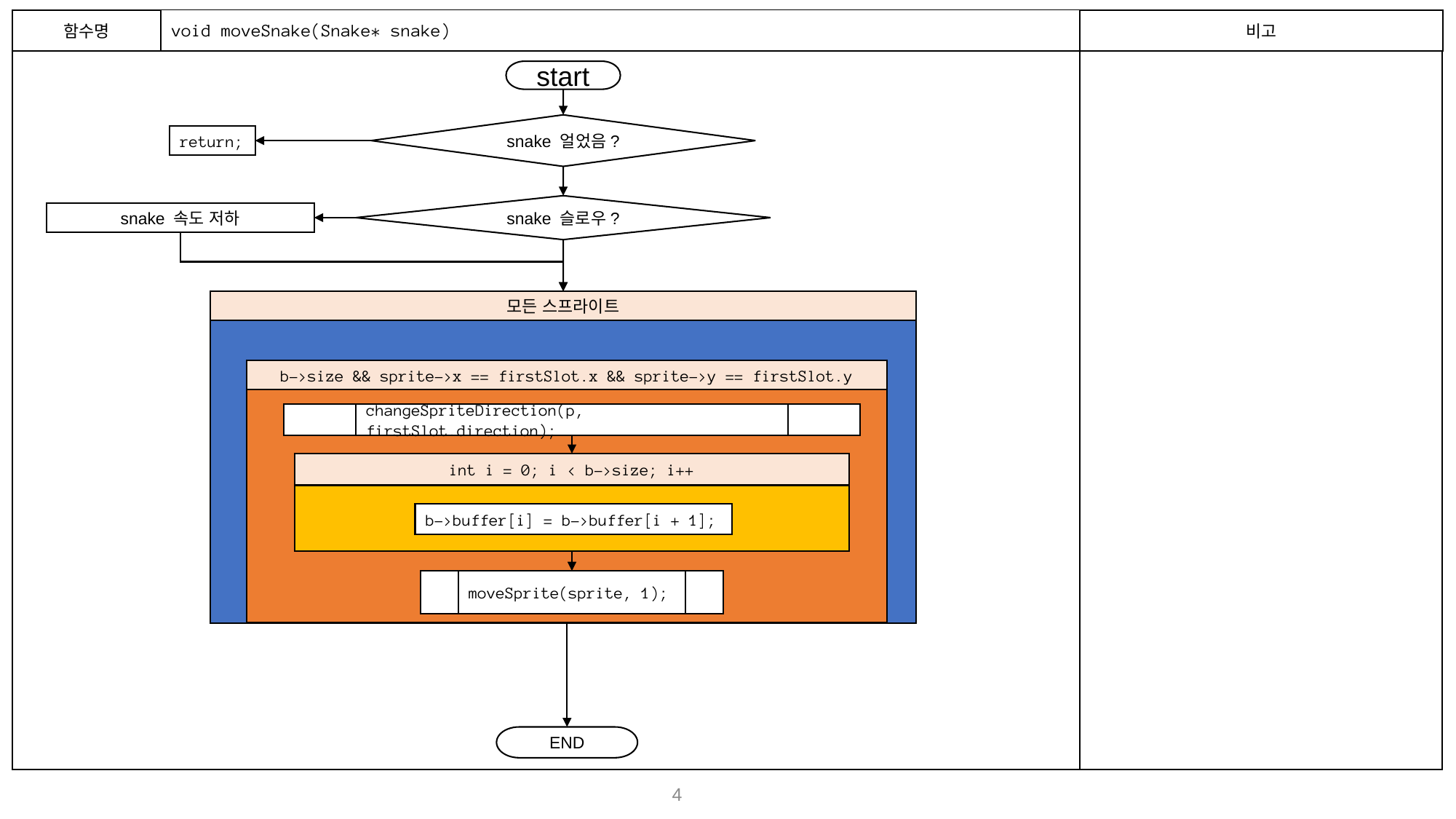

함수명
# void moveSnake(Snake* snake)
비고

start
snake 얼었음?
return;
snake 슬로우?
snake 속도 저하
모든 스프라이트

b->size && sprite->x == firstSlot.x && sprite->y == firstSlot.y

changeSpriteDirection(p, firstSlot.direction);
int i = 0; i < b->size; i++

b->buffer[i] = b->buffer[i + 1];
moveSprite(sprite, 1);
END
4